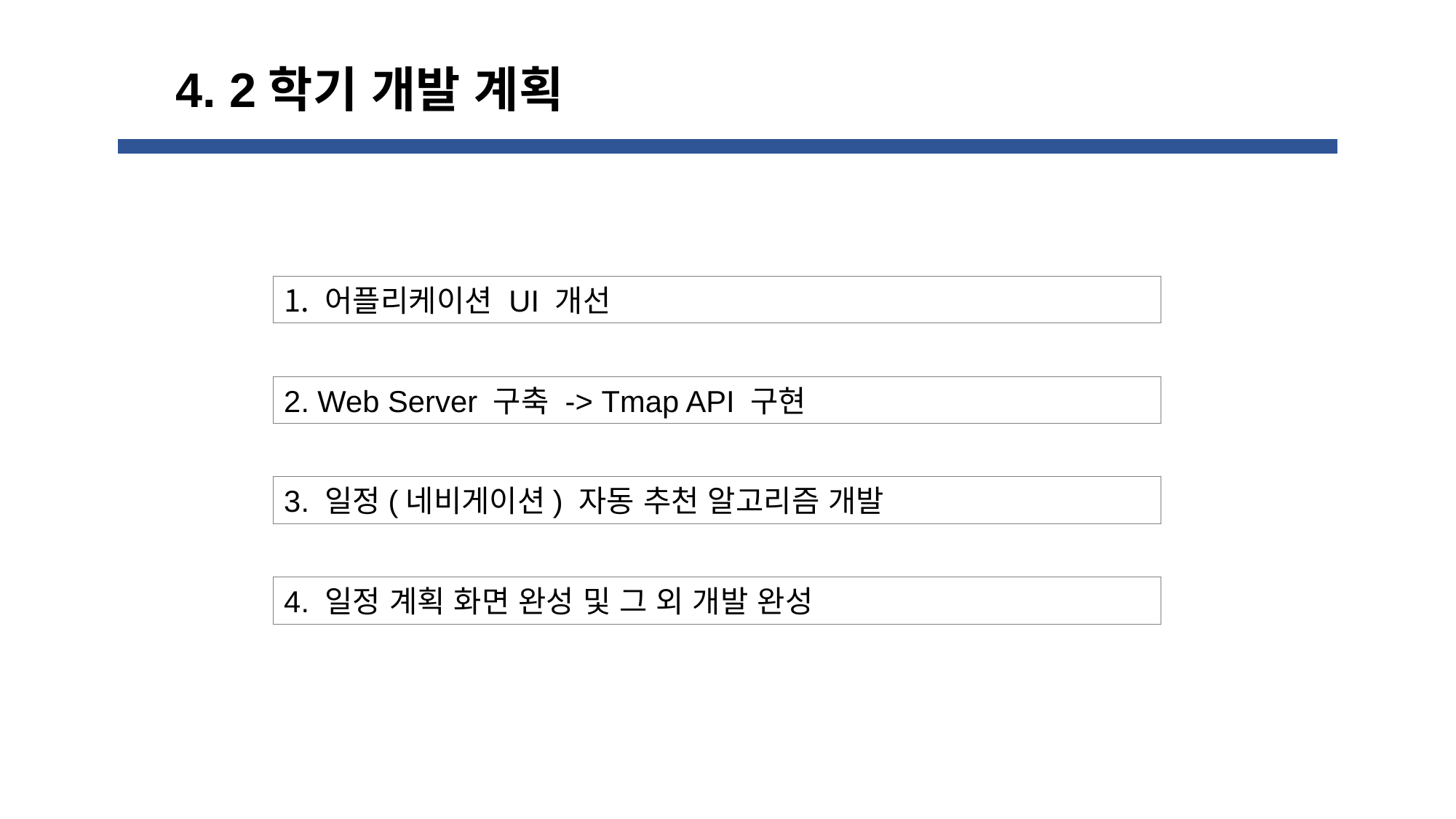

4. 2학기 개발 계획
어플리케이션 UI 개선
2. Web Server 구축 -> Tmap API 구현
3. 일정(네비게이션) 자동 추천 알고리즘 개발
4. 일정 계획 화면 완성 및 그 외 개발 완성